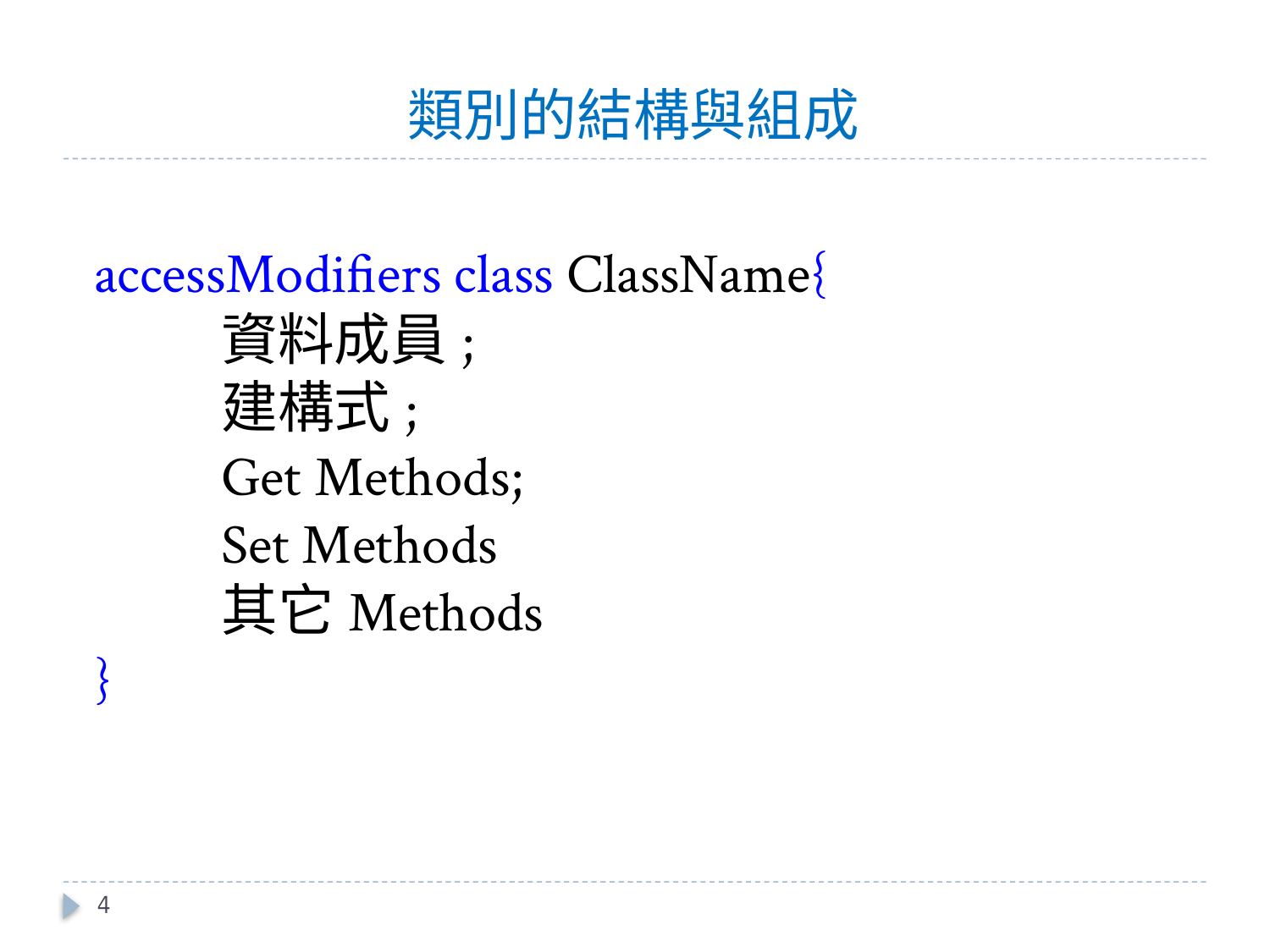

# 類別的結構與組成
accessModifiers class ClassName{
	資料成員;
	建構式;
	Get Methods;
	Set Methods
	其它Methods
}
4